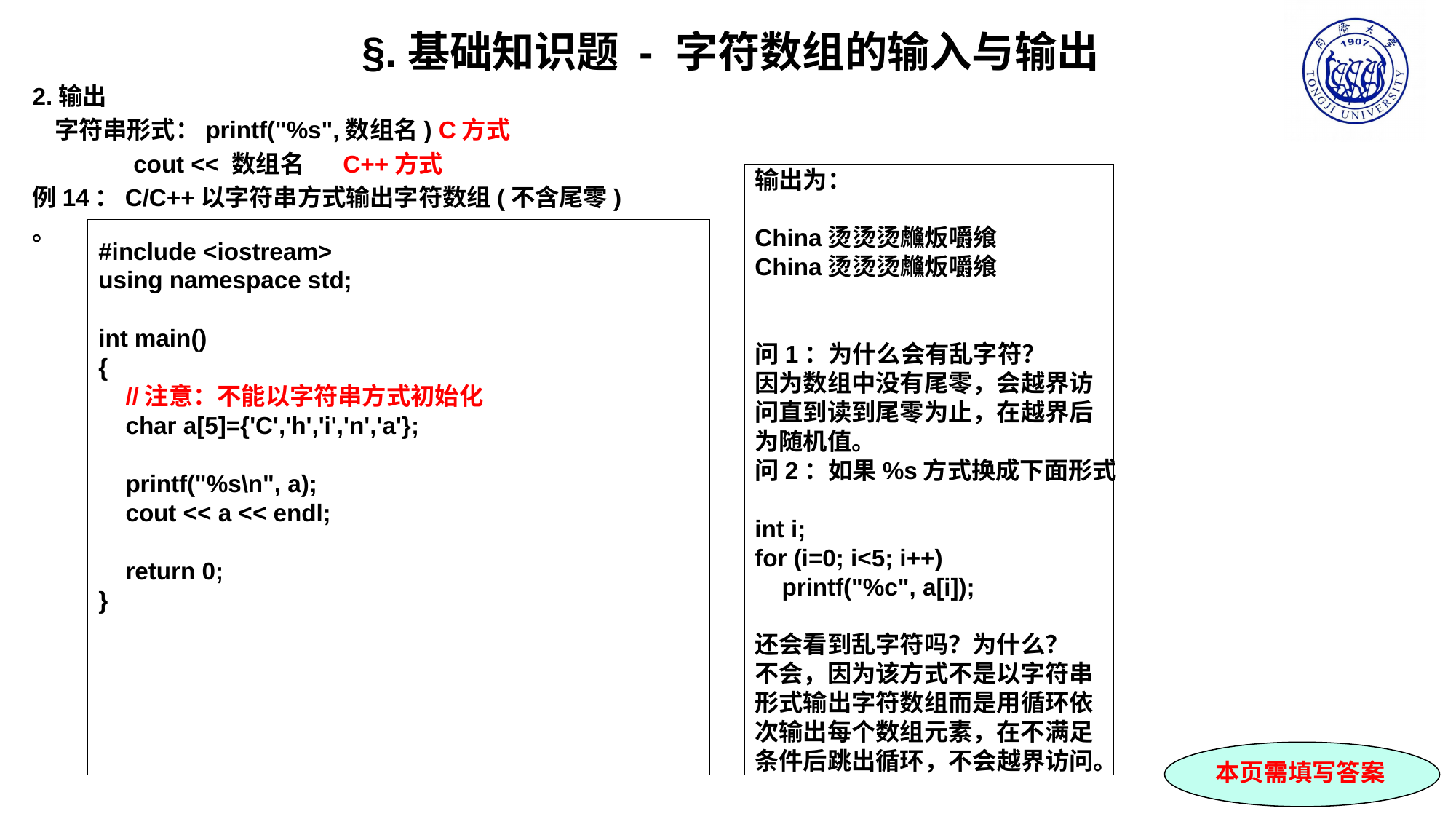

§.基础知识题 - 字符数组的输入与输出
2.输出
   字符串形式：printf("%s",数组名) C方式
               cout << 数组名      C++方式
例14：C/C++以字符串方式输出字符数组(不含尾零)
。
输出为：

China烫烫烫虪炍嚼飨
China烫烫烫虪炍嚼飨

问1：为什么会有乱字符？
因为数组中没有尾零，会越界访
问直到读到尾零为止，在越界后
为随机值。
问2：如果%s方式换成下面形式

int i;
for (i=0; i<5; i++)
    printf("%c", a[i]);

还会看到乱字符吗？为什么？
不会，因为该方式不是以字符串
形式输出字符数组而是用循环依
次输出每个数组元素，在不满足
条件后跳出循环，不会越界访问。
#include <iostream>
using namespace std;

int main()
{
    //注意：不能以字符串方式初始化
    char a[5]={'C','h','i','n','a'};

    printf("%s\n", a);
    cout << a << endl;

    return 0;
}

本页需填写答案